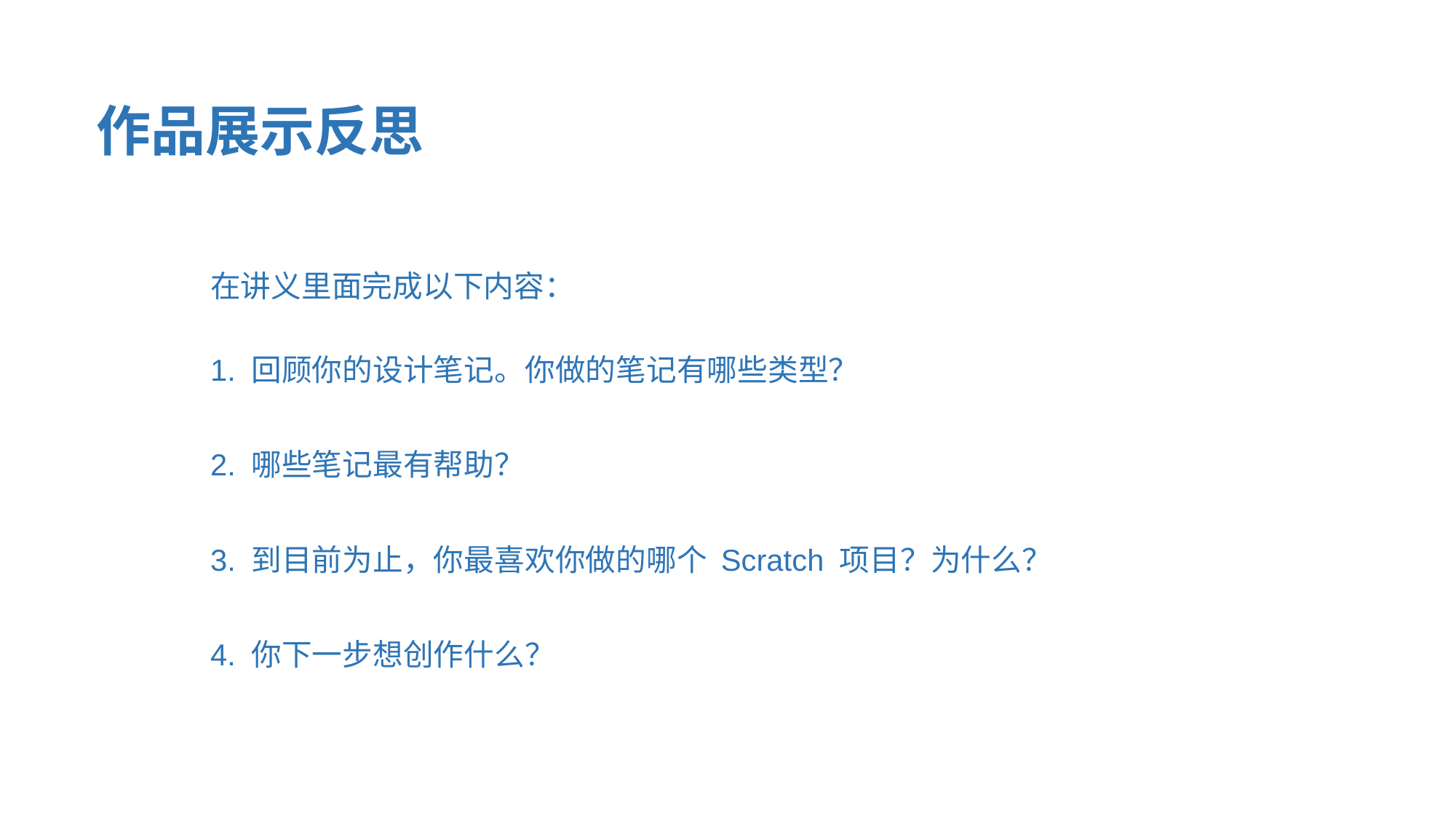

作品展示反思
在讲义里面完成以下内容：

1. 回顾你的设计笔记。你做的笔记有哪些类型？

2. 哪些笔记最有帮助？

3. 到目前为止，你最喜欢你做的哪个 Scratch 项目？为什么？

4. 你下一步想创作什么？